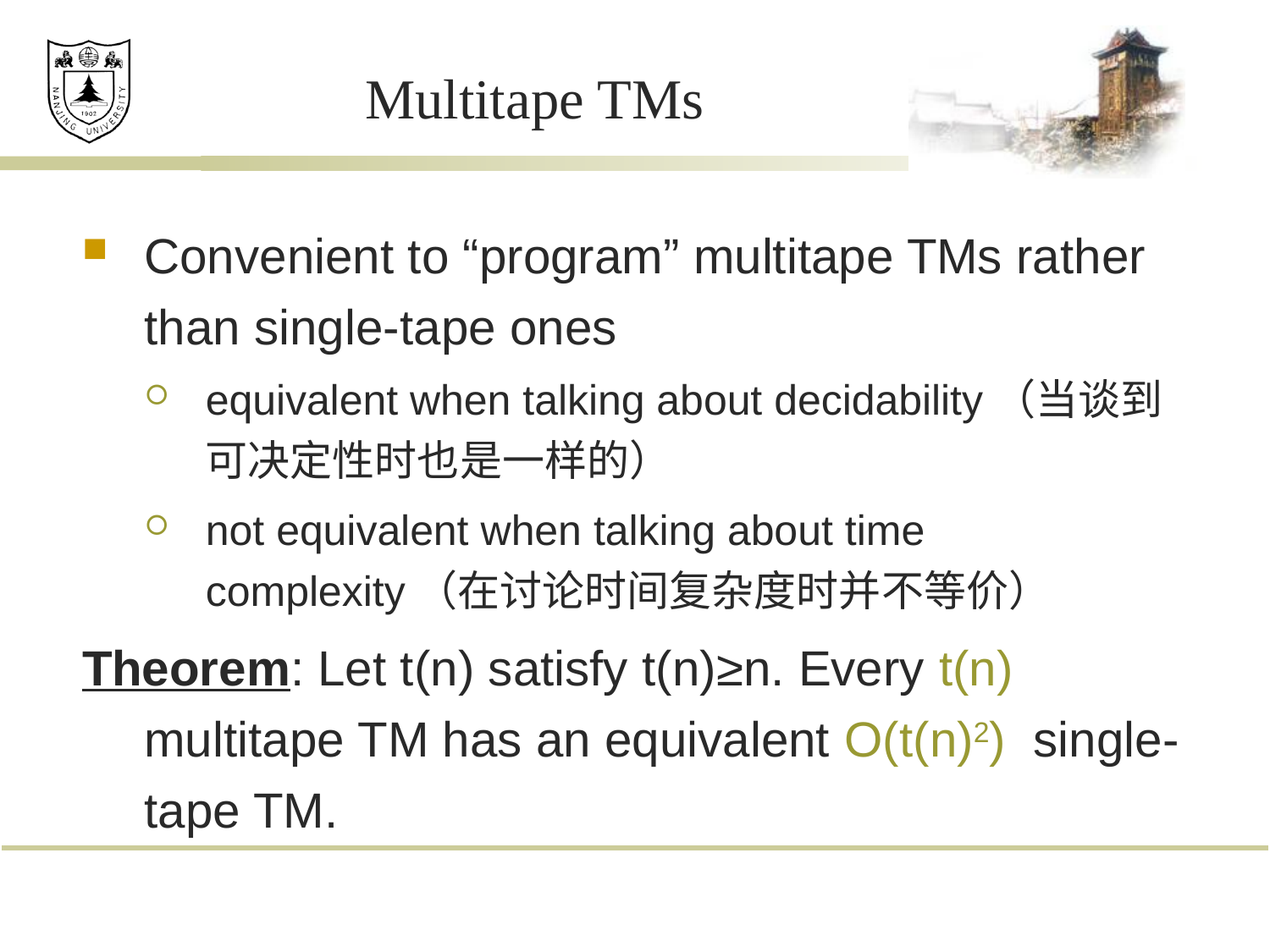

# Multitape TMs
Convenient to “program” multitape TMs rather than single-tape ones
equivalent when talking about decidability（当谈到可决定性时也是一样的）
not equivalent when talking about time complexity（在讨论时间复杂度时并不等价）
Theorem: Let t(n) satisfy t(n)≥n. Every t(n) multitape TM has an equivalent O(t(n)2)  single-tape TM.
40